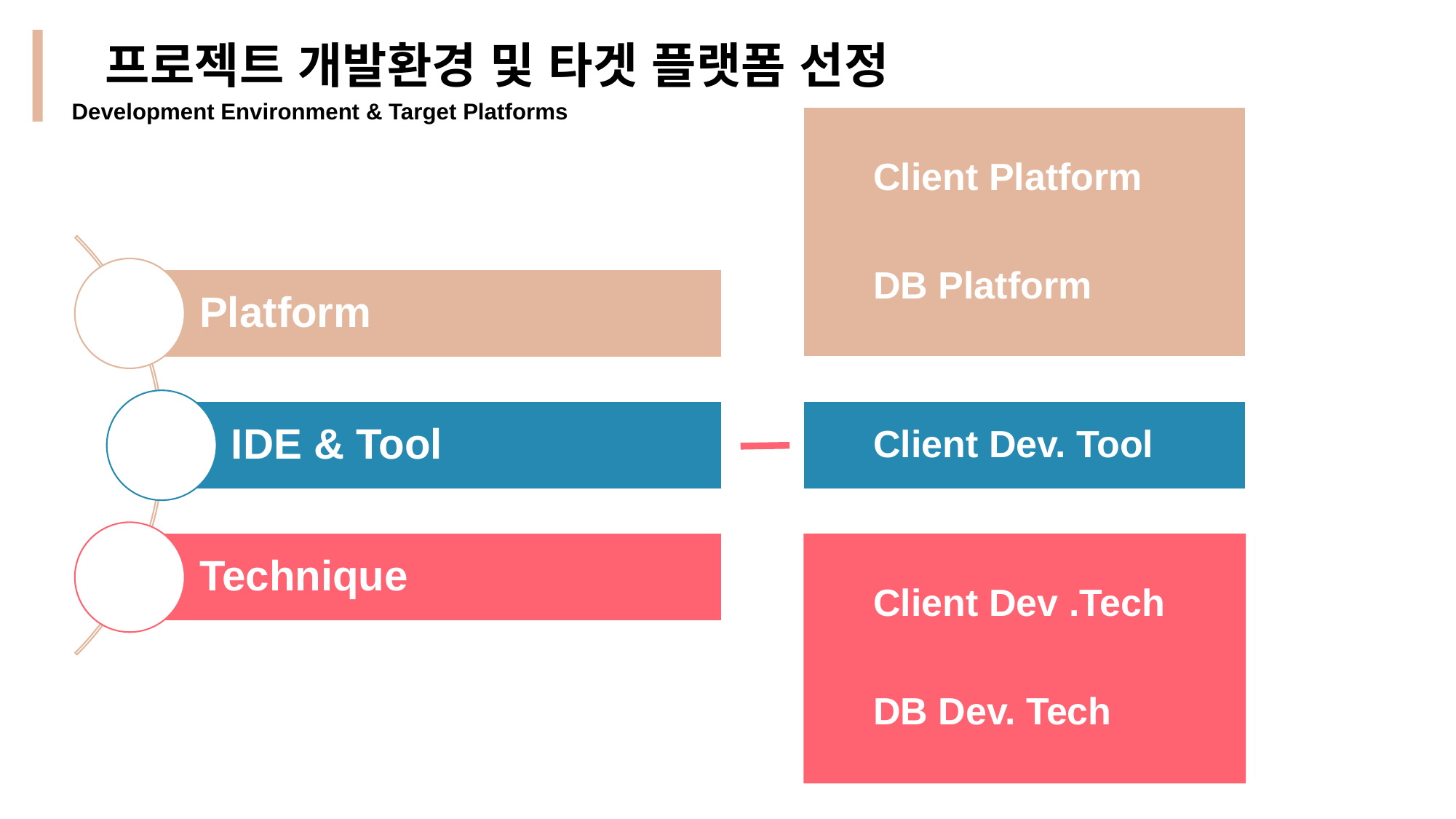

프로젝트 개발환경 및 타겟 플랫폼 선정
Development Environment & Target Platforms

Client Platform

DB Platform
Platform
IDE & Tool
Technique

Client Dev. Tool

Client Dev .Tech

DB Dev. Tech